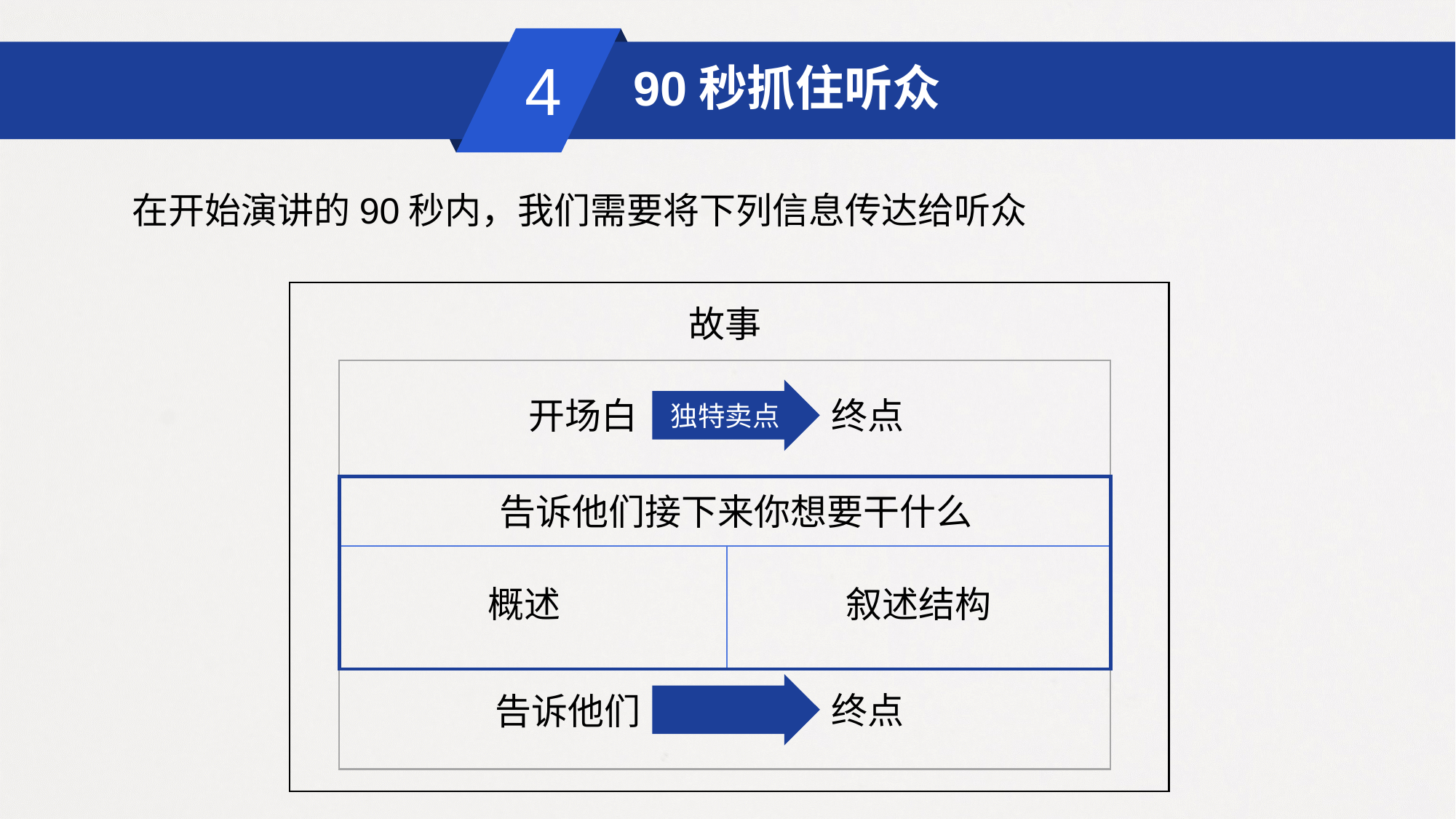

90秒抓住听众

4

在开始演讲的90秒内，我们需要将下列信息传达给听众

故事

开场白
终点
独特卖点

告诉他们接下来你想要干什么

概述
叙述结构

终点
告诉他们